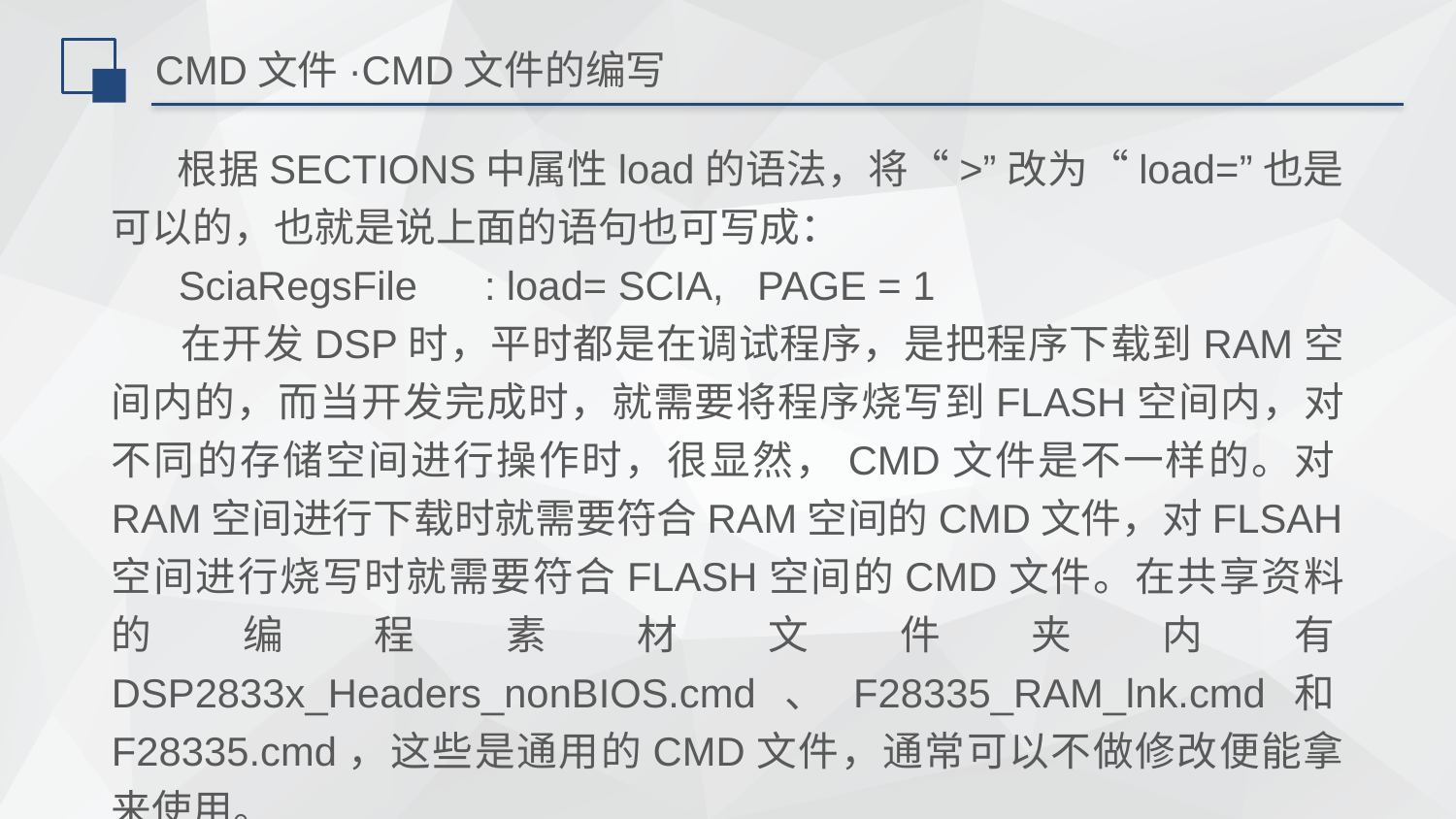

# CMD文件·CMD文件的编写
      根据SECTIONS中属性load的语法，将“>”改为“load=”也是可以的，也就是说上面的语句也可写成：
      SciaRegsFile      : load= SCIA,   PAGE = 1
      在开发DSP时，平时都是在调试程序，是把程序下载到RAM空间内的，而当开发完成时，就需要将程序烧写到FLASH空间内，对不同的存储空间进行操作时，很显然，CMD文件是不一样的。对RAM空间进行下载时就需要符合RAM空间的CMD文件，对FLSAH空间进行烧写时就需要符合FLASH空间的CMD文件。在共享资料的编程素材文件夹内有DSP2833x_Headers_nonBIOS.cmd、F28335_RAM_lnk.cmd和F28335.cmd，这些是通用的CMD文件，通常可以不做修改便能拿来使用。